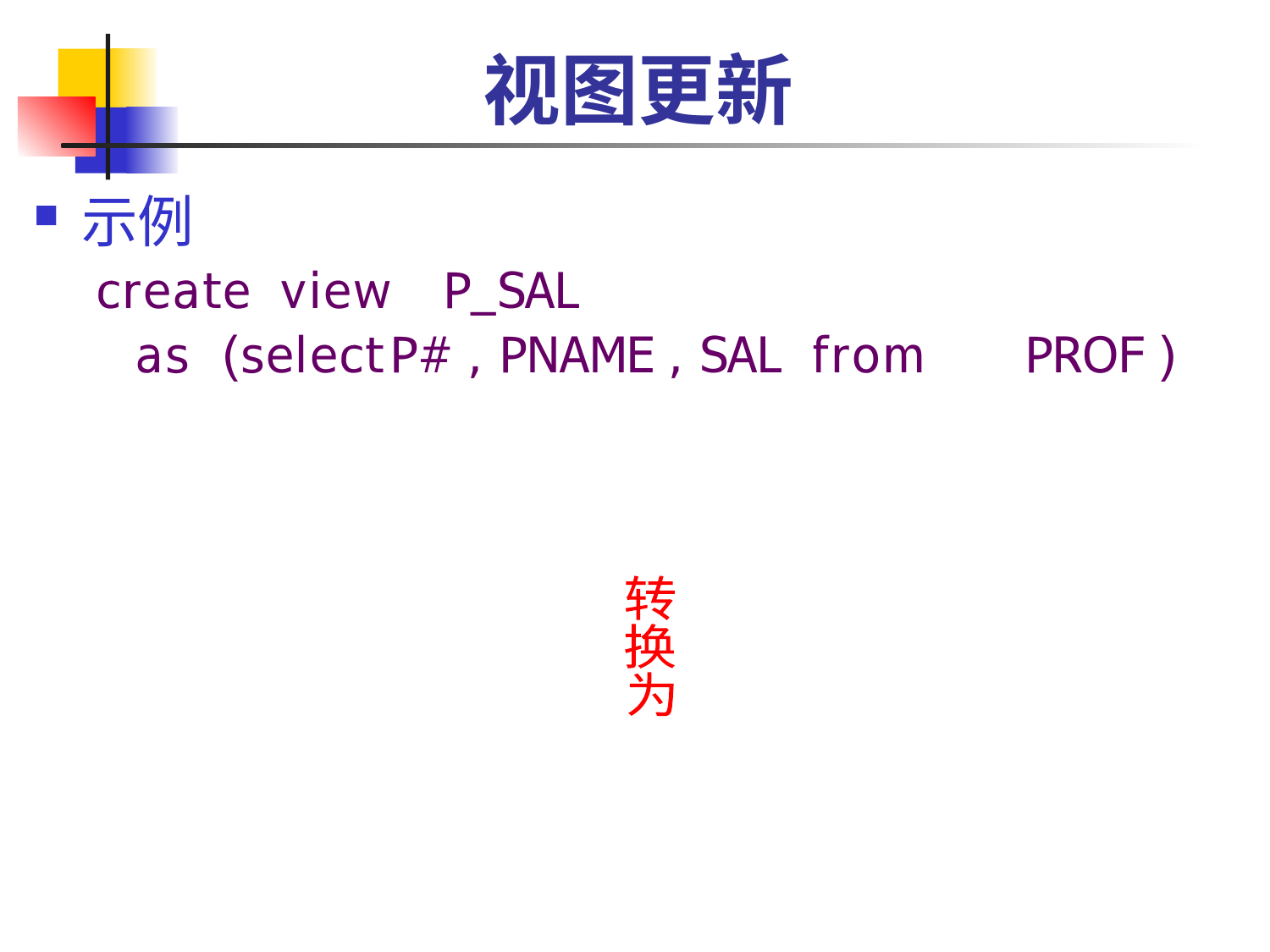

# 视图更新
示例
create  view   P_SAL
	as  (select	P# , PNAME , SAL  from    	PROF )
insert  into P_SAL
values ( P08 , “张立” , 750 )
转
换
为
insert  into PROF
values ( P08 , “张立” , null , null , 750 )